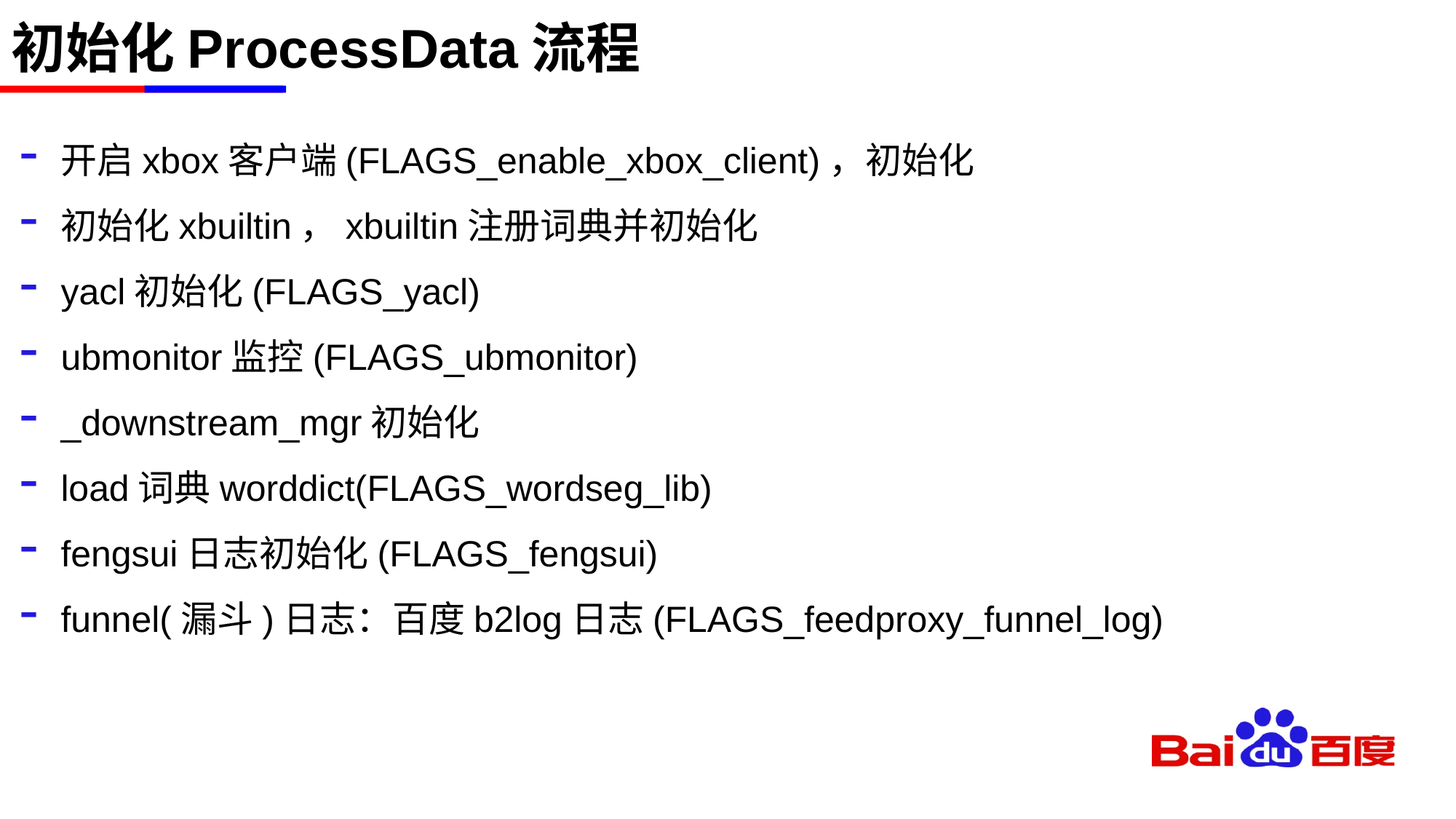

# 初始化ProcessData流程
开启xbox客户端(FLAGS_enable_xbox_client)，初始化
初始化xbuiltin，xbuiltin注册词典并初始化
yacl初始化(FLAGS_yacl)
ubmonitor监控(FLAGS_ubmonitor)
_downstream_mgr初始化
load词典worddict(FLAGS_wordseg_lib)
fengsui日志初始化(FLAGS_fengsui)
funnel(漏斗)日志：百度b2log日志(FLAGS_feedproxy_funnel_log)